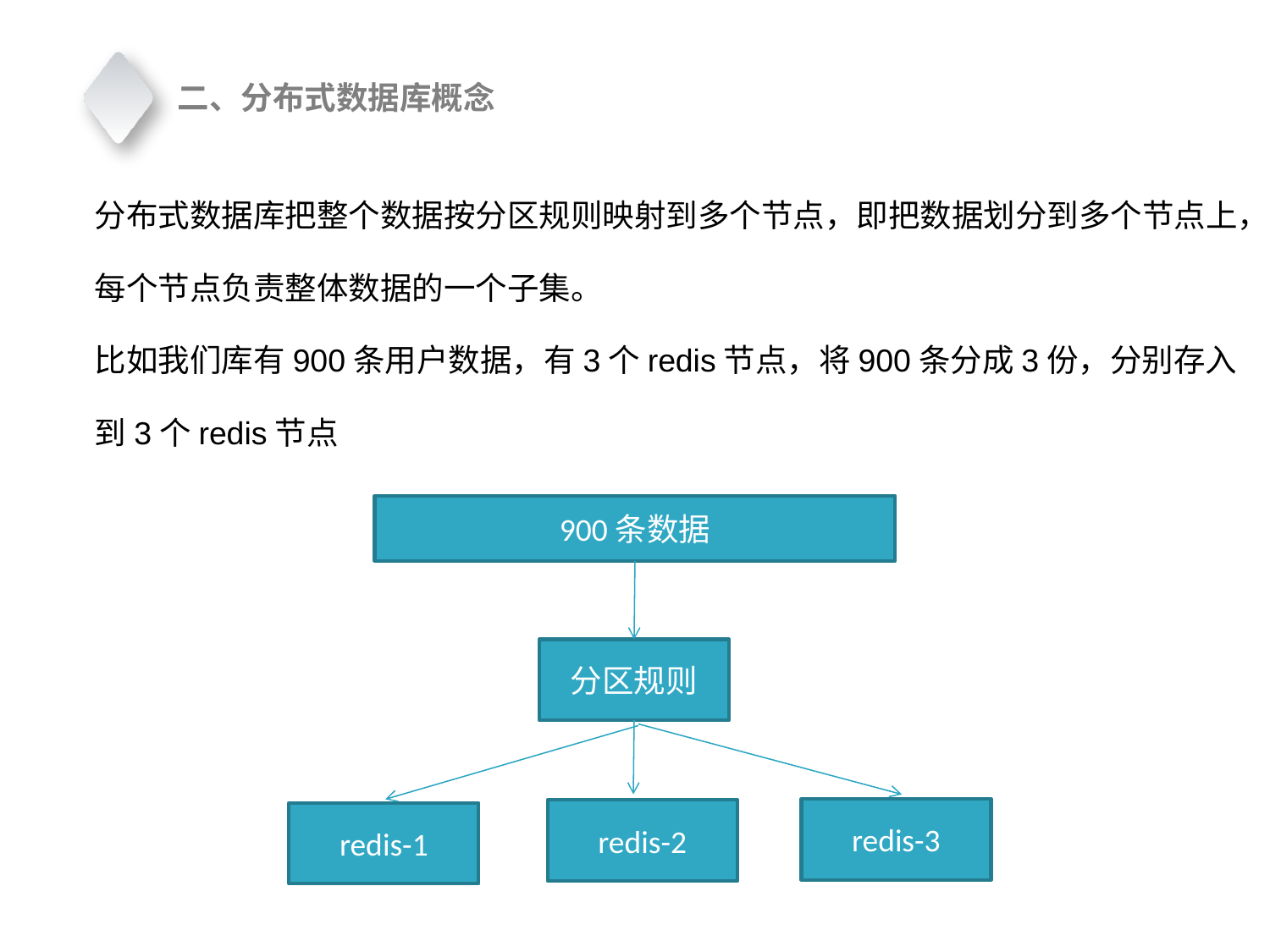

二、分布式数据库概念
分布式数据库把整个数据按分区规则映射到多个节点，即把数据划分到多个节点上，每个节点负责整体数据的一个子集。
比如我们库有900条用户数据，有3个redis节点，将900条分成3份，分别存入到3个redis节点
900条数据
分区规则
redis-3
redis-2
redis-1